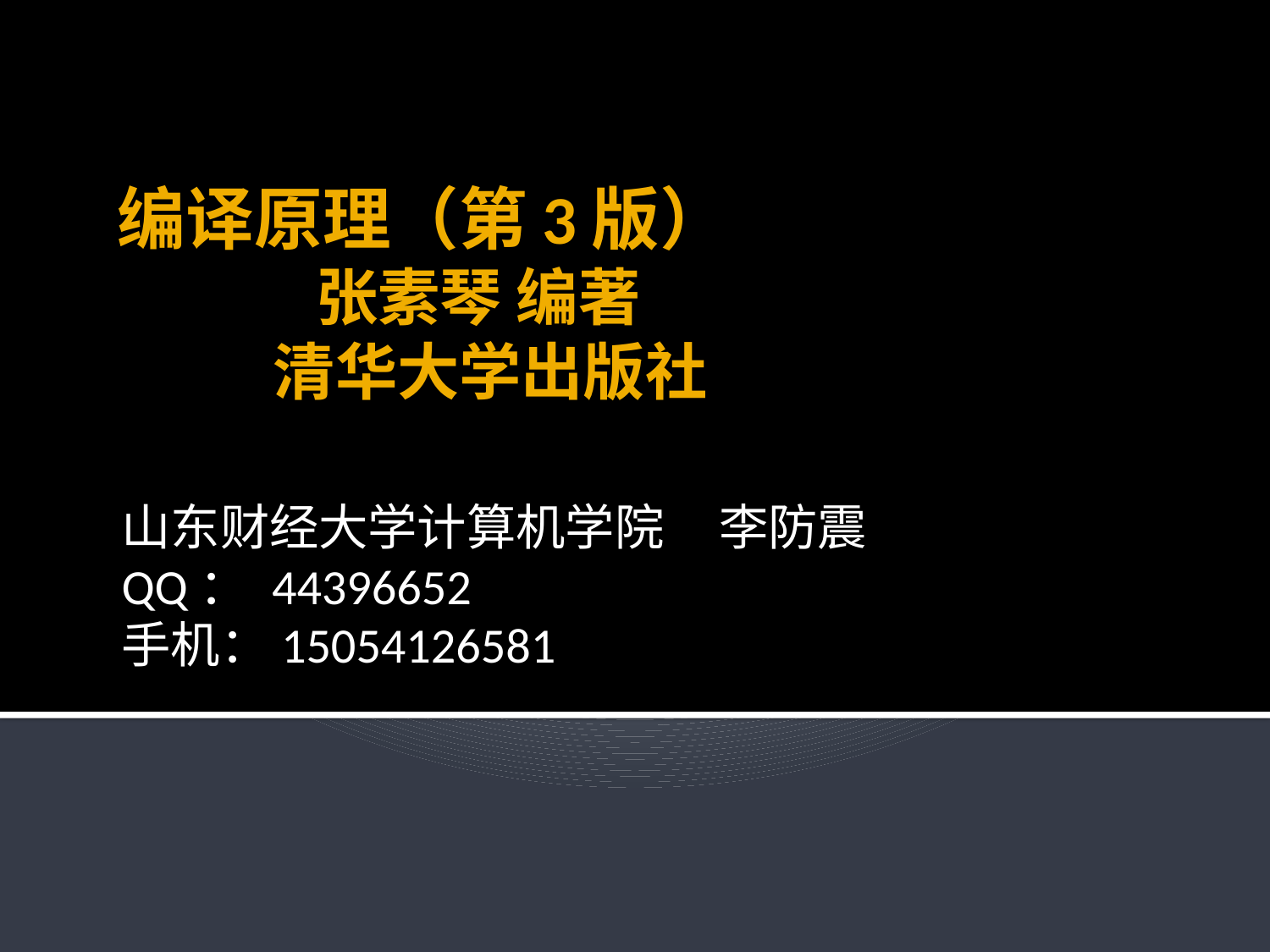

# 编译原理（第3版） 张素琴 编著 清华大学出版社
山东财经大学计算机学院     李防震
QQ： 44396652
手机：15054126581